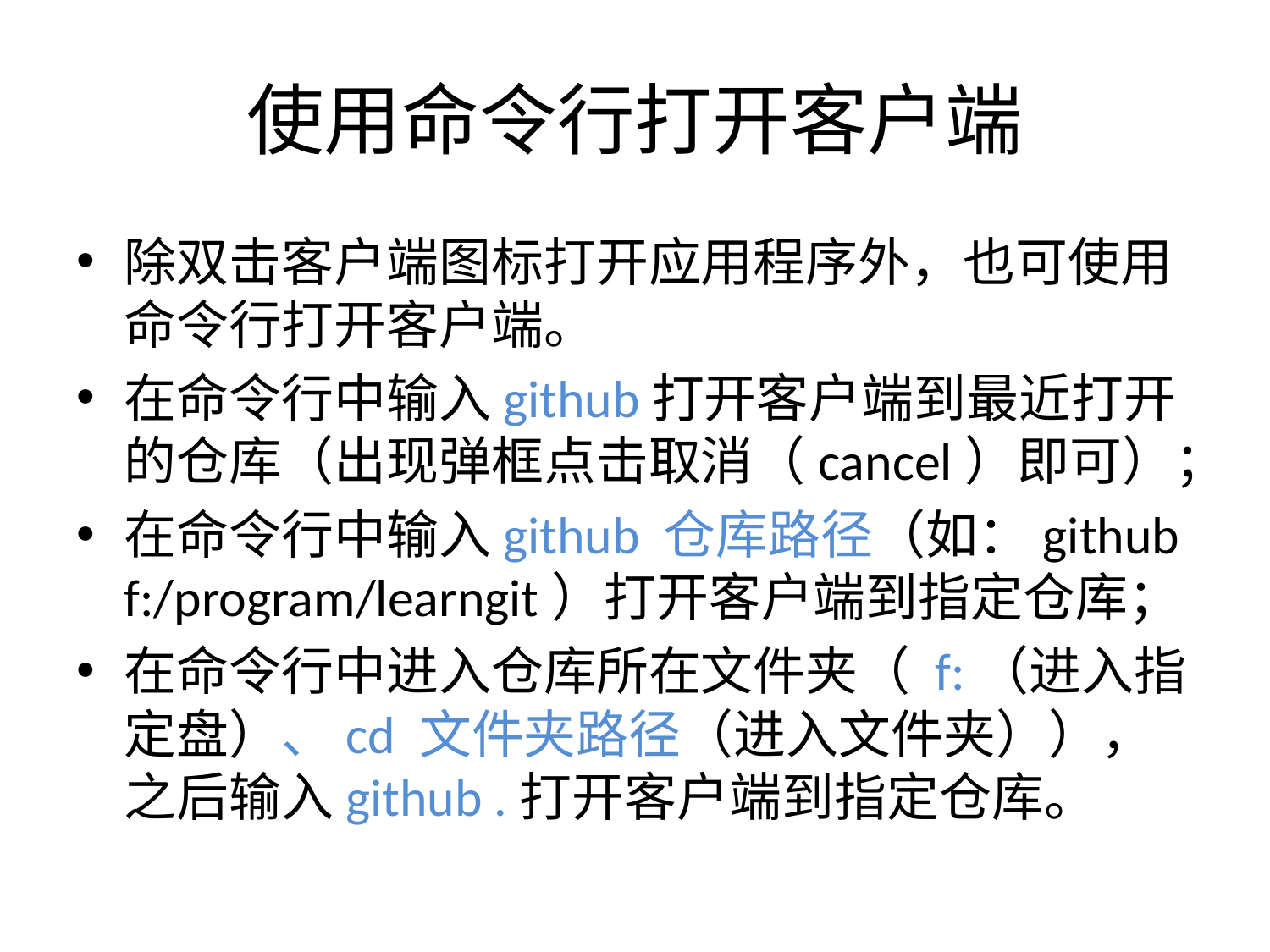

# 使用命令行打开客户端
除双击客户端图标打开应用程序外，也可使用命令行打开客户端。
在命令行中输入github打开客户端到最近打开的仓库（出现弹框点击取消（cancel）即可）；
在命令行中输入github 仓库路径（如：github f:/program/learngit）打开客户端到指定仓库；
在命令行中进入仓库所在文件夹（ f:（进入指定盘）、cd 文件夹路径（进入文件夹）），之后输入github .打开客户端到指定仓库。